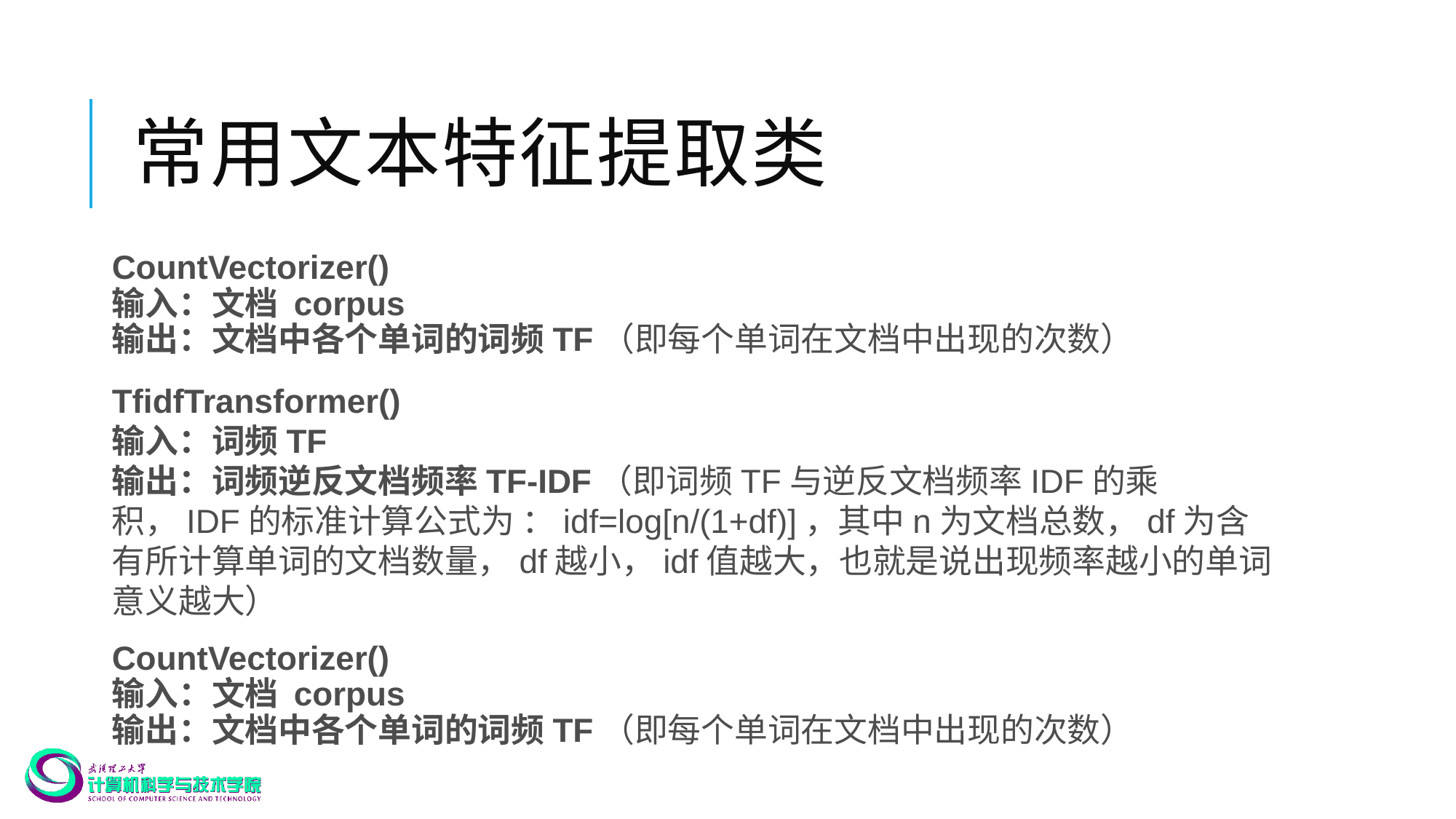

# 常用文本特征提取类
CountVectorizer()
输入：文档 corpus
输出：文档中各个单词的词频TF（即每个单词在文档中出现的次数）
TfidfTransformer()
输入：词频TF
输出：词频逆反文档频率TF-IDF（即词频TF与逆反文档频率IDF的乘积，IDF的标准计算公式为 ：idf=log[n/(1+df)]，其中n为文档总数，df为含有所计算单词的文档数量，df越小，idf值越大，也就是说出现频率越小的单词意义越大）
CountVectorizer()
输入：文档 corpus
输出：文档中各个单词的词频TF（即每个单词在文档中出现的次数）